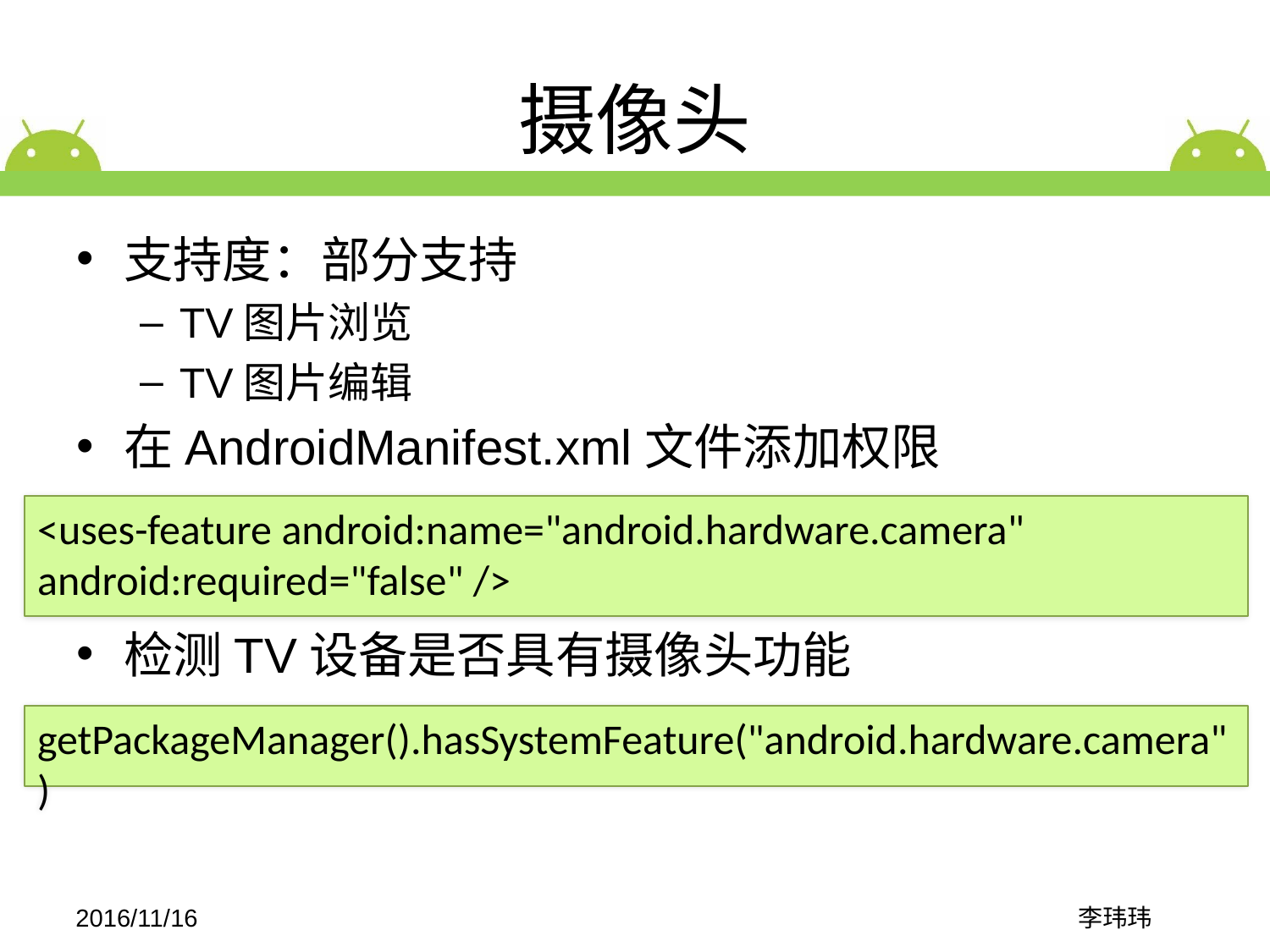

# 摄像头
支持度：部分支持
TV图片浏览
TV图片编辑
在AndroidManifest.xml文件添加权限

检测TV设备是否具有摄像头功能
<uses-feature android:name="android.hardware.camera" android:required="false" />
getPackageManager().hasSystemFeature("android.hardware.camera")